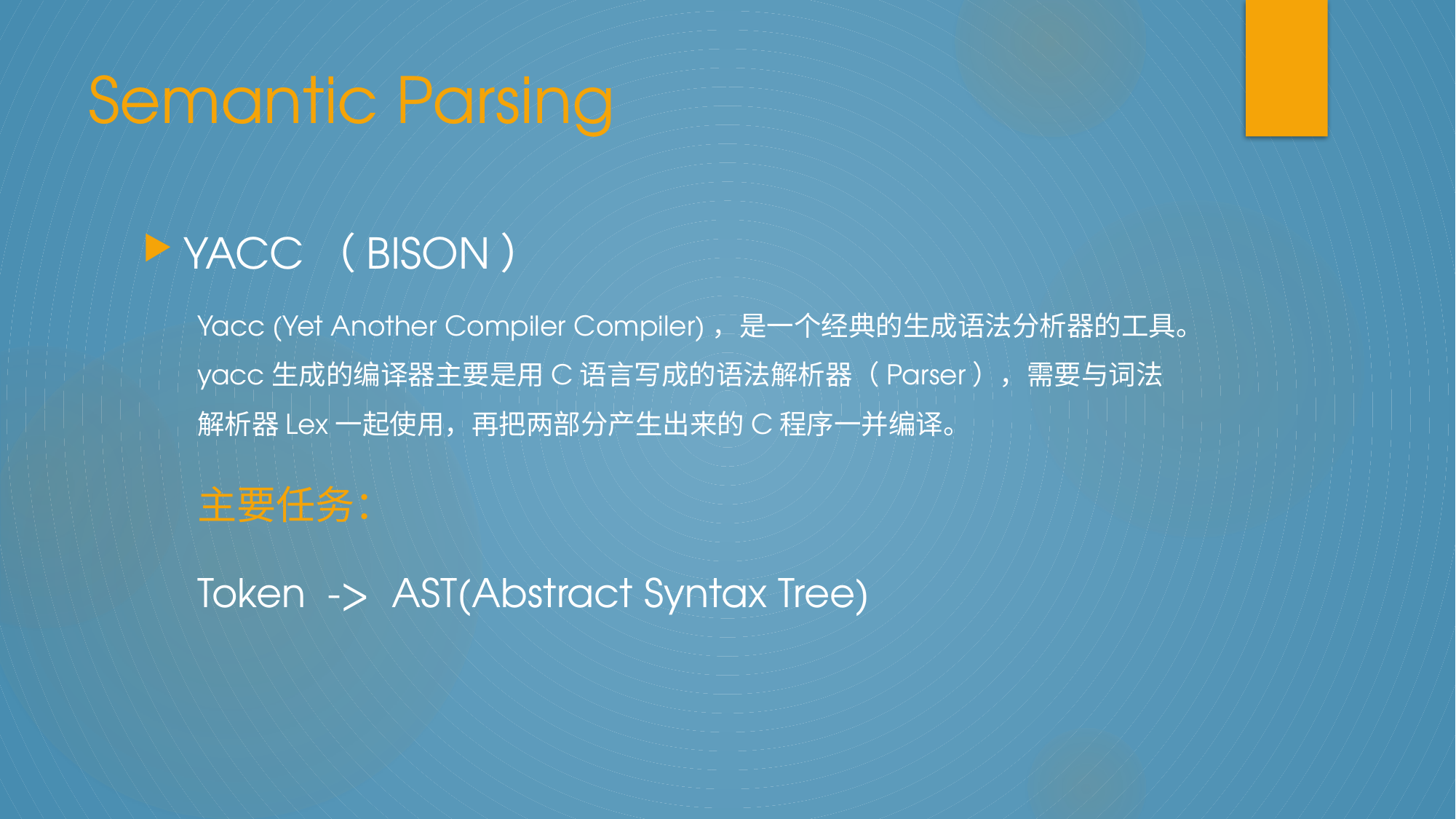

# Semantic Parsing
YACC（BISON）
Yacc (Yet Another Compiler Compiler)，是一个经典的生成语法分析器的工具。yacc生成的编译器主要是用C语言写成的语法解析器（Parser），需要与词法解析器Lex一起使用，再把两部分产生出来的C程序一并编译。
主要任务：
Token  ->  AST(Abstract Syntax Tree)